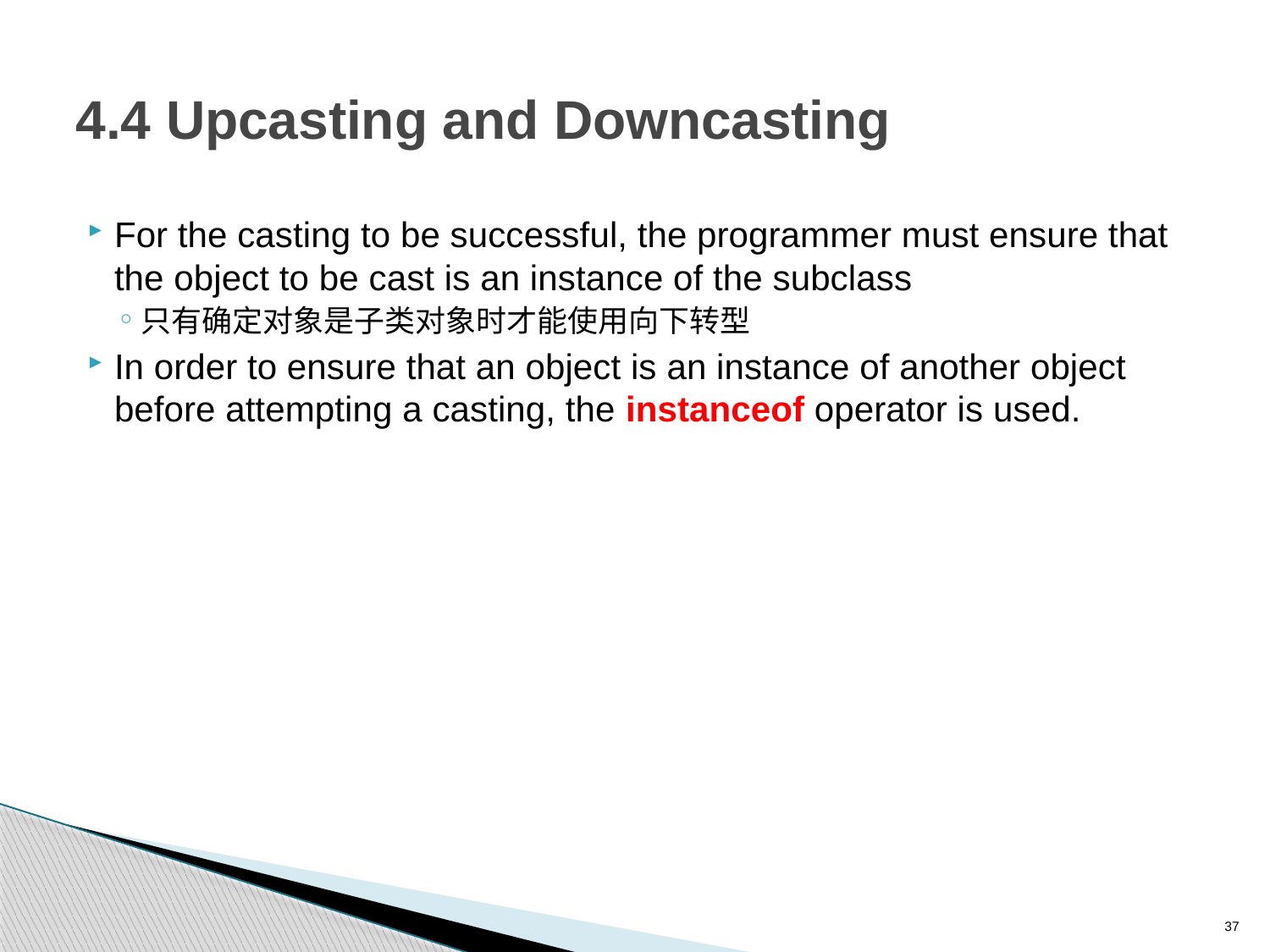

# 4.4 Upcasting and Downcasting
For the casting to be successful, the programmer must ensure that the object to be cast is an instance of the subclass
只有确定对象是子类对象时才能使用向下转型
In order to ensure that an object is an instance of another object before attempting a casting, the instanceof operator is used.
37